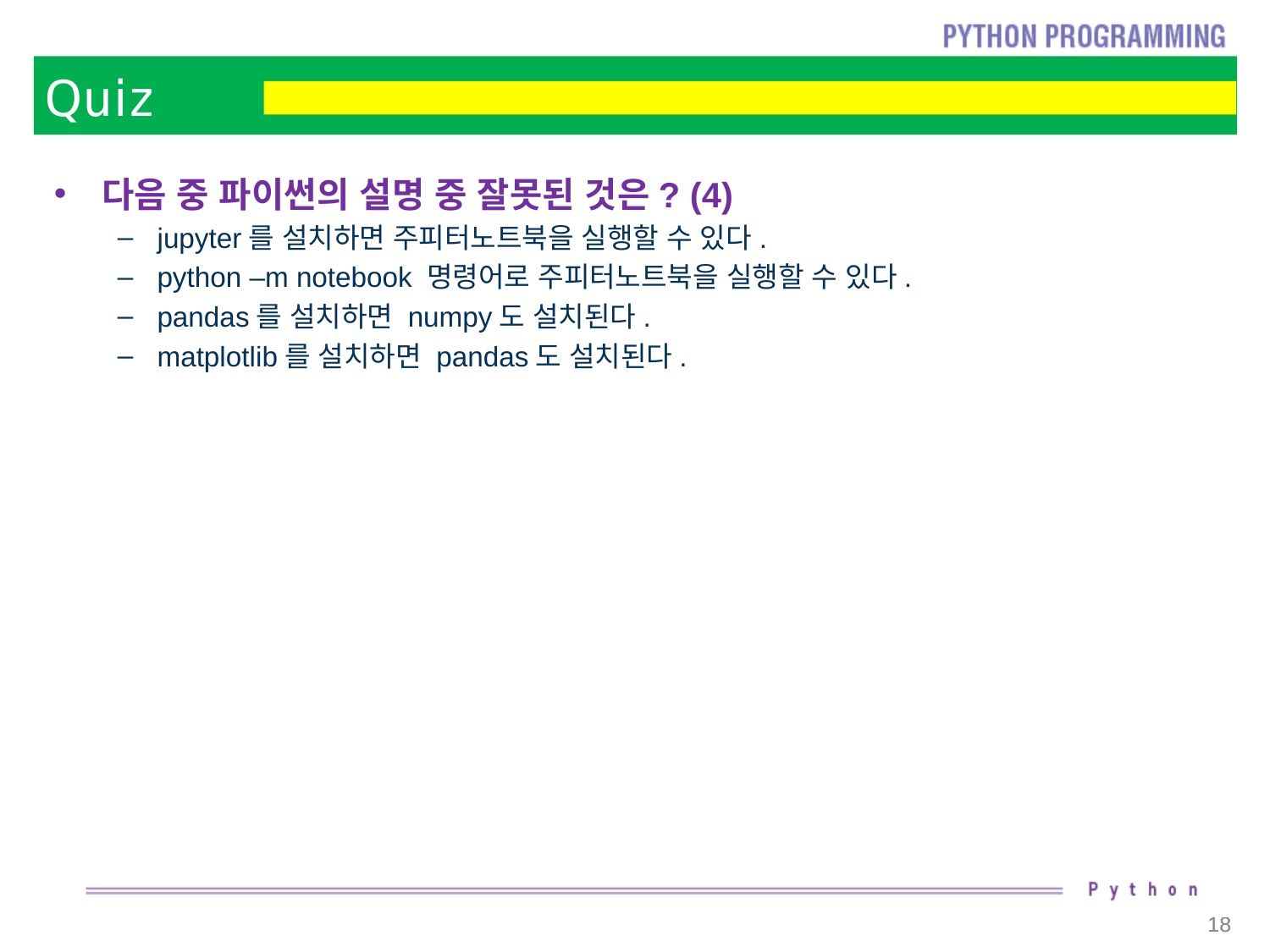

# Quiz

다음 중 파이썬의 설명 중 잘못된 것은? (4)
jupyter를 설치하면 주피터노트북을 실행할 수 있다.
python –m notebook 명령어로 주피터노트북을 실행할 수 있다.
pandas를 설치하면 numpy도 설치된다.
matplotlib를 설치하면 pandas도 설치된다.
18